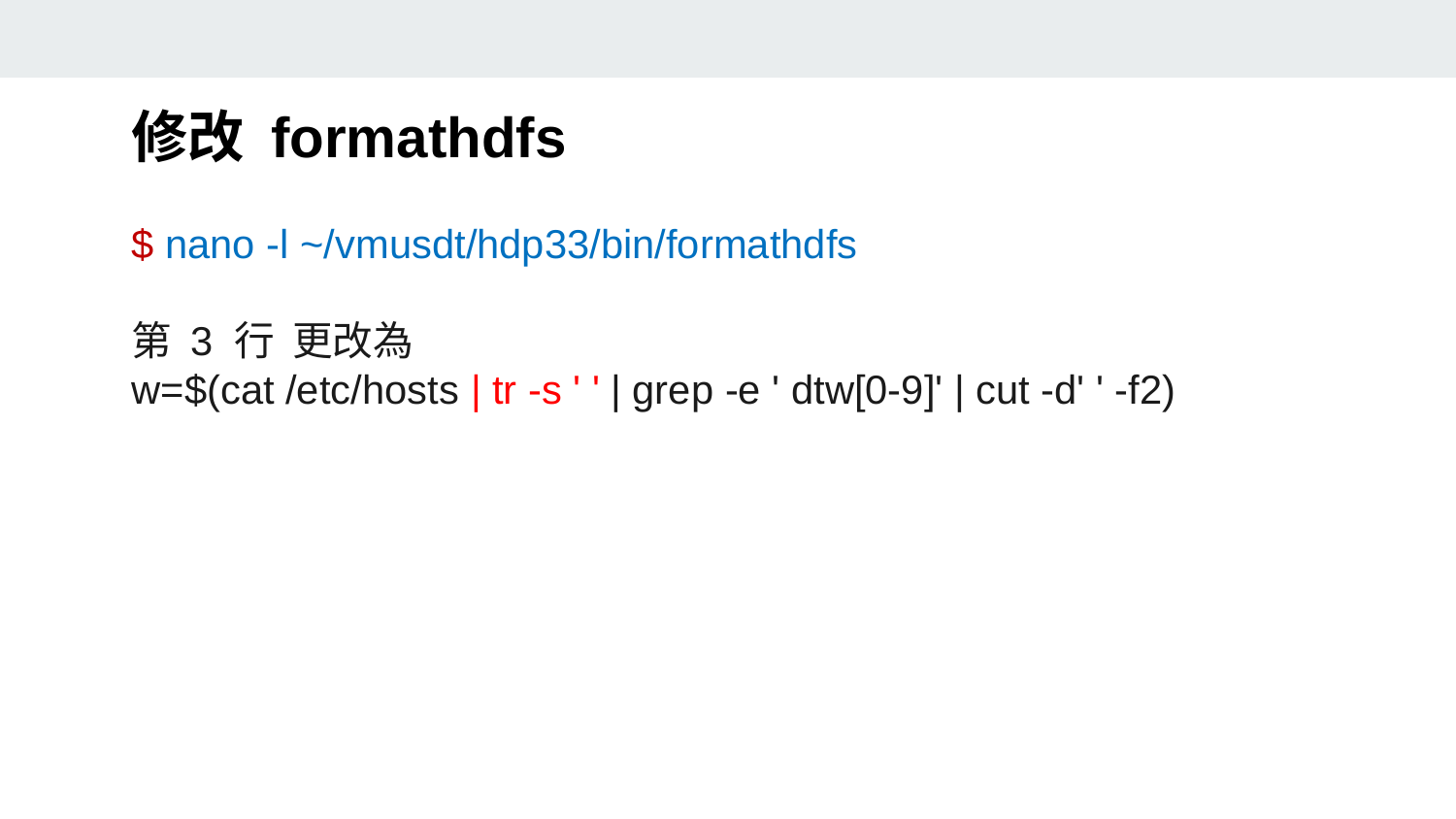

修改 formathdfs
$ nano -l ~/vmusdt/hdp33/bin/formathdfs

第 3 行  更改為
w=$(cat /etc/hosts | tr -s ' ' | grep -e ' dtw[0-9]' | cut -d' ' -f2)